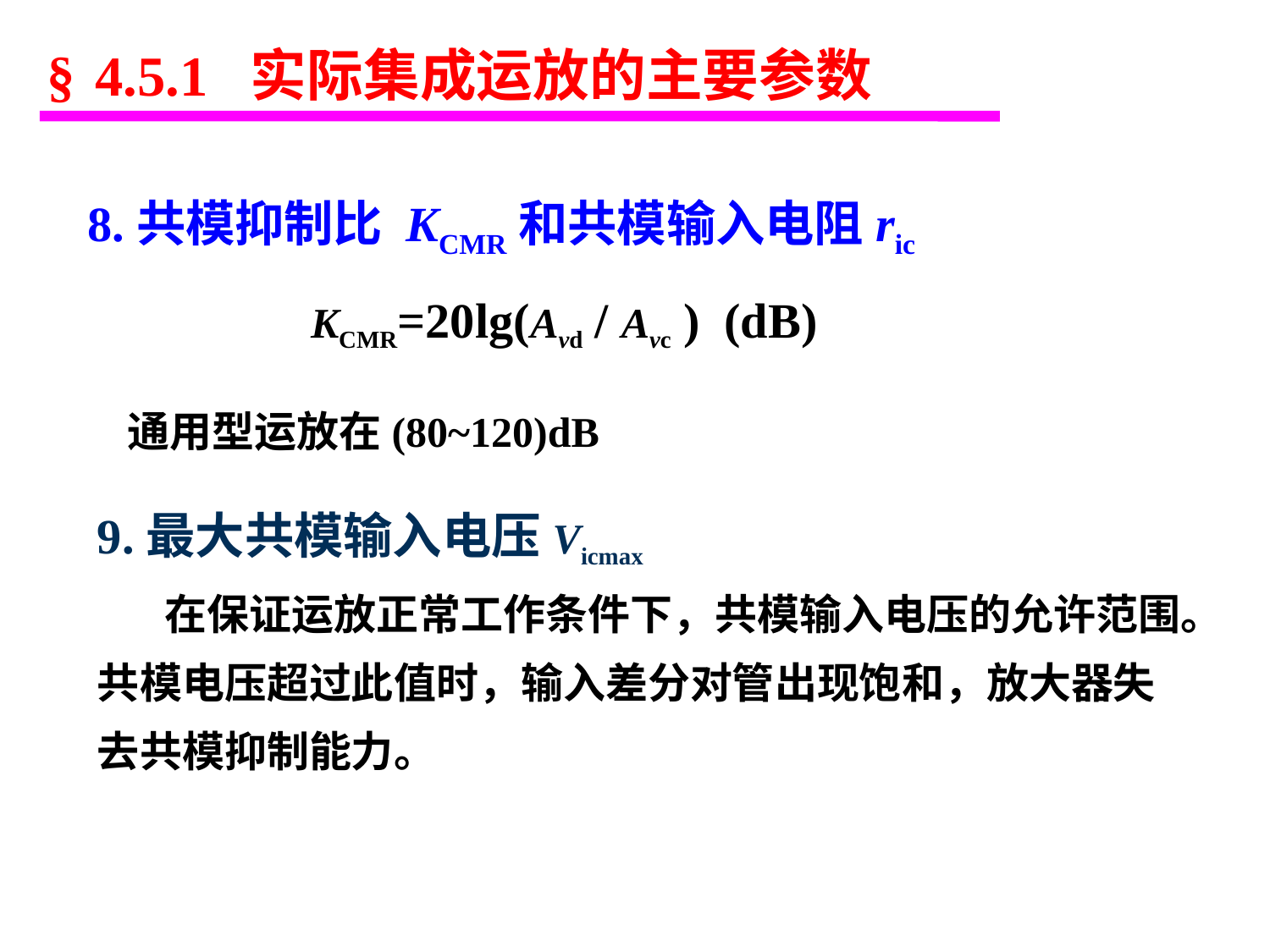

§ 4.5.1  实际集成运放的主要参数

8.共模抑制比 KCMR和共模输入电阻ric
                   KCMR=20lg(Avd / Avc )  (dB)
通用型运放在(80~120)dB
9.最大共模输入电压Vicmax
      在保证运放正常工作条件下，共模输入电压的允许范围。共模电压超过此值时，输入差分对管出现饱和，放大器失去共模抑制能力。